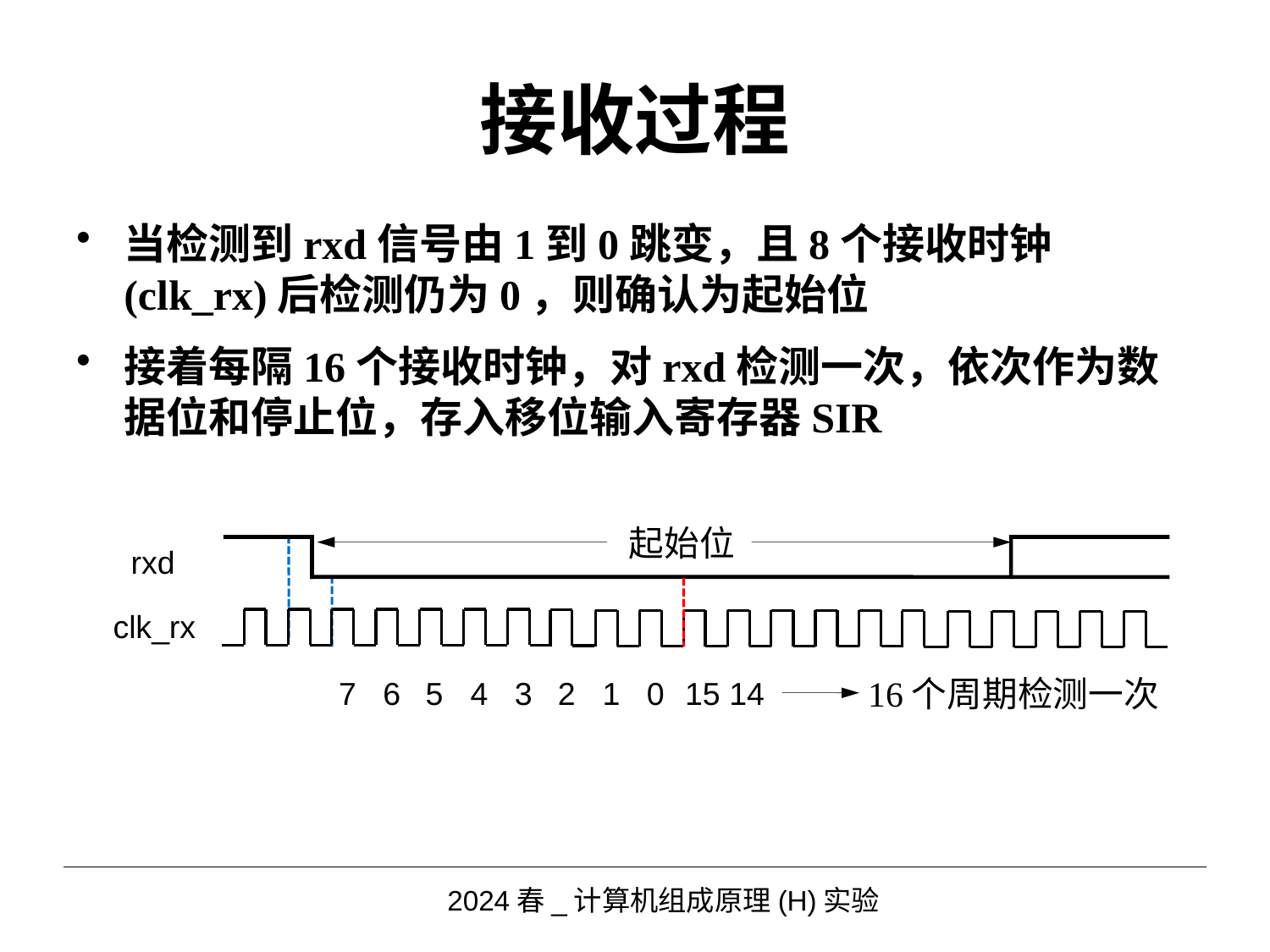

# 接收过程
当检测到rxd信号由1到0跳变，且8个接收时钟(clk_rx)后检测仍为0，则确认为起始位
接着每隔16个接收时钟，对rxd检测一次，依次作为数据位和停止位，存入移位输入寄存器SIR

起始位
rxd

clk_rx
16个周期检测一次
7
6
5
4
3
2
1
0
15
14

2024春_计算机组成原理(H)实验
19